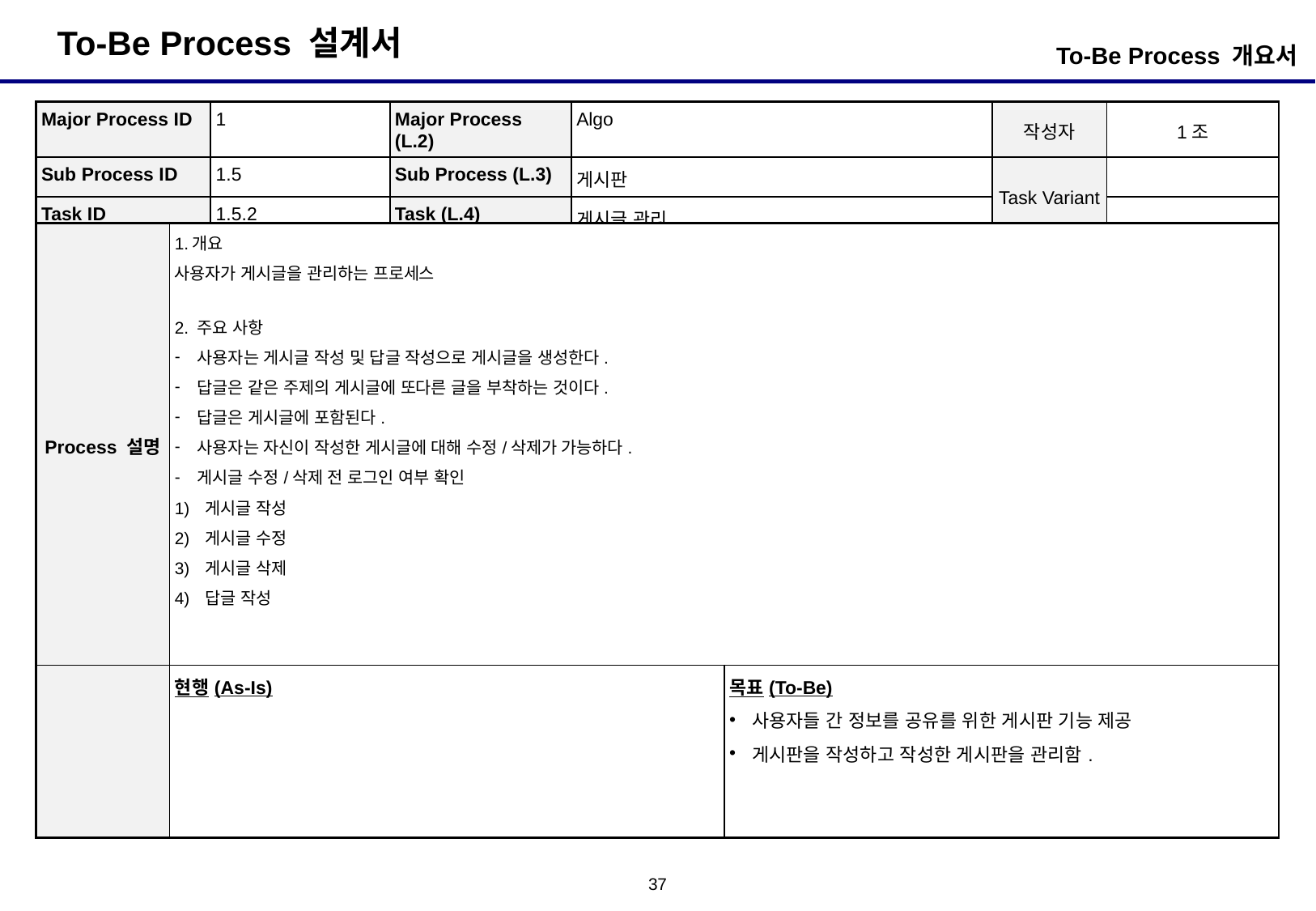

To-Be Process 개요서
| Major Process ID | 1 | Major Process (L.2) | Algo | 작성자 | 1조 |
| --- | --- | --- | --- | --- | --- |
| Sub Process ID | 1.5 | Sub Process (L.3) | 게시판 | Task Variant |  |
| Task ID | 1.5.2 | Task (L.4) | 게시글 관리 |  |  |
| Process 설명 | 1.개요 사용자가 게시글을 관리하는 프로세스 2. 주요 사항 사용자는 게시글 작성 및 답글 작성으로 게시글을 생성한다. 답글은 같은 주제의 게시글에 또다른 글을 부착하는 것이다. 답글은 게시글에 포함된다. 사용자는 자신이 작성한 게시글에 대해 수정/삭제가 가능하다. 게시글 수정/삭제 전 로그인 여부 확인 게시글 작성 게시글 수정 게시글 삭제 답글 작성 |  |
| --- | --- | --- |
|  | 현행(As-Is) | 목표(To-Be) 사용자들 간 정보를 공유를 위한 게시판 기능 제공 게시판을 작성하고 작성한 게시판을 관리함. |